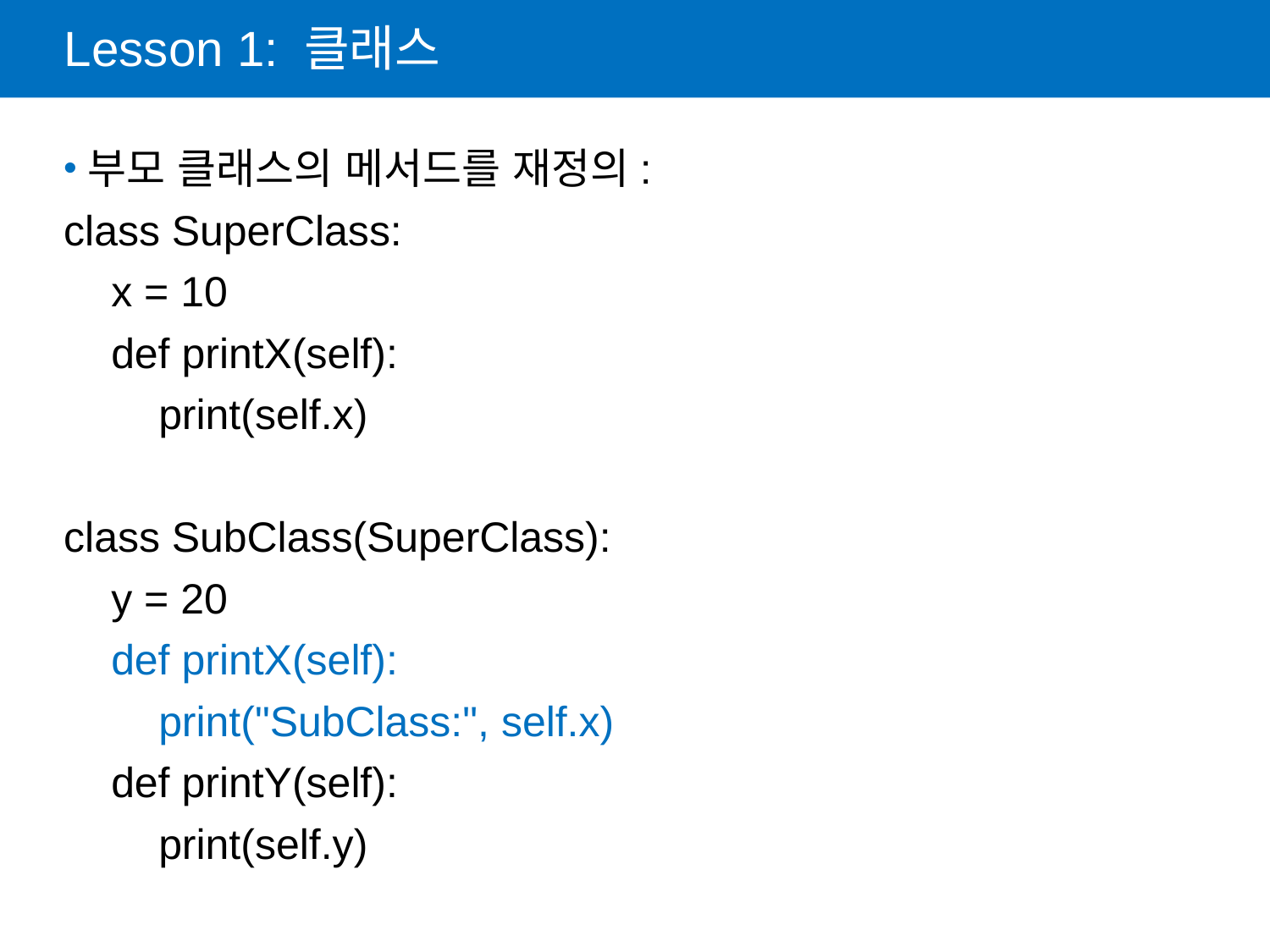

# Lesson 1: 클래스
부모 클래스의 메서드를 재정의:
class SuperClass:
    x = 10
    def printX(self):
        print(self.x)

class SubClass(SuperClass):
    y = 20
    def printX(self):
        print("SubClass:", self.x)
    def printY(self):
        print(self.y)